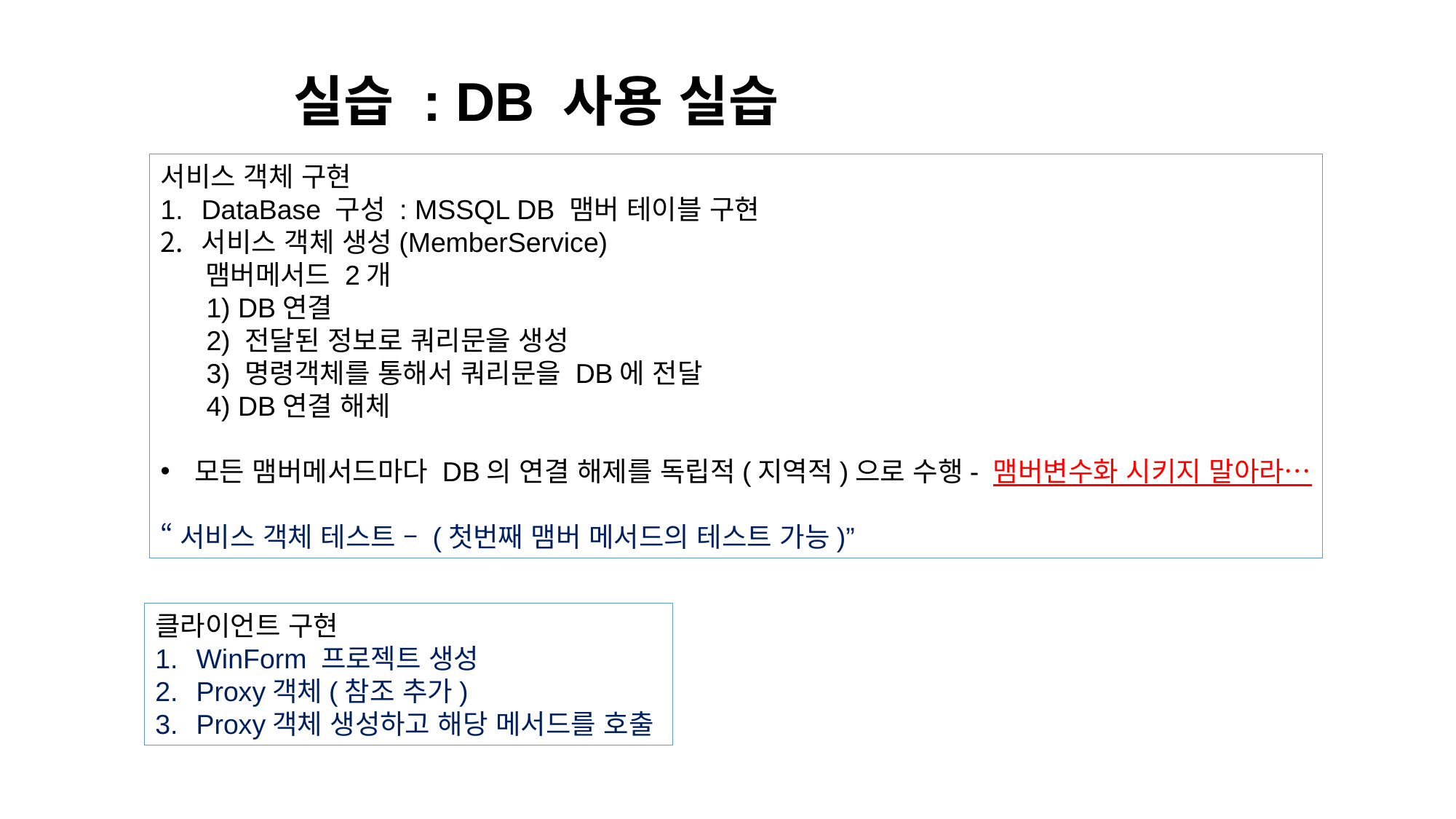

실습 : DB 사용 실습
서비스 객체 구현
DataBase 구성 : MSSQL DB 맴버 테이블 구현
서비스 객체 생성(MemberService)
     맴버메서드 2개
      1) DB연결
      2) 전달된 정보로 쿼리문을 생성
      3) 명령객체를 통해서 쿼리문을 DB에 전달
      4) DB연결 해체

모든 맴버메서드마다 DB의 연결 해제를 독립적(지역적)으로 수행- 맴버변수화 시키지 말아라…

“서비스 객체 테스트 – (첫번째 맴버 메서드의 테스트 가능)”
클라이언트 구현
WinForm 프로젝트 생성
Proxy객체(참조 추가)
Proxy객체 생성하고 해당 메서드를 호출